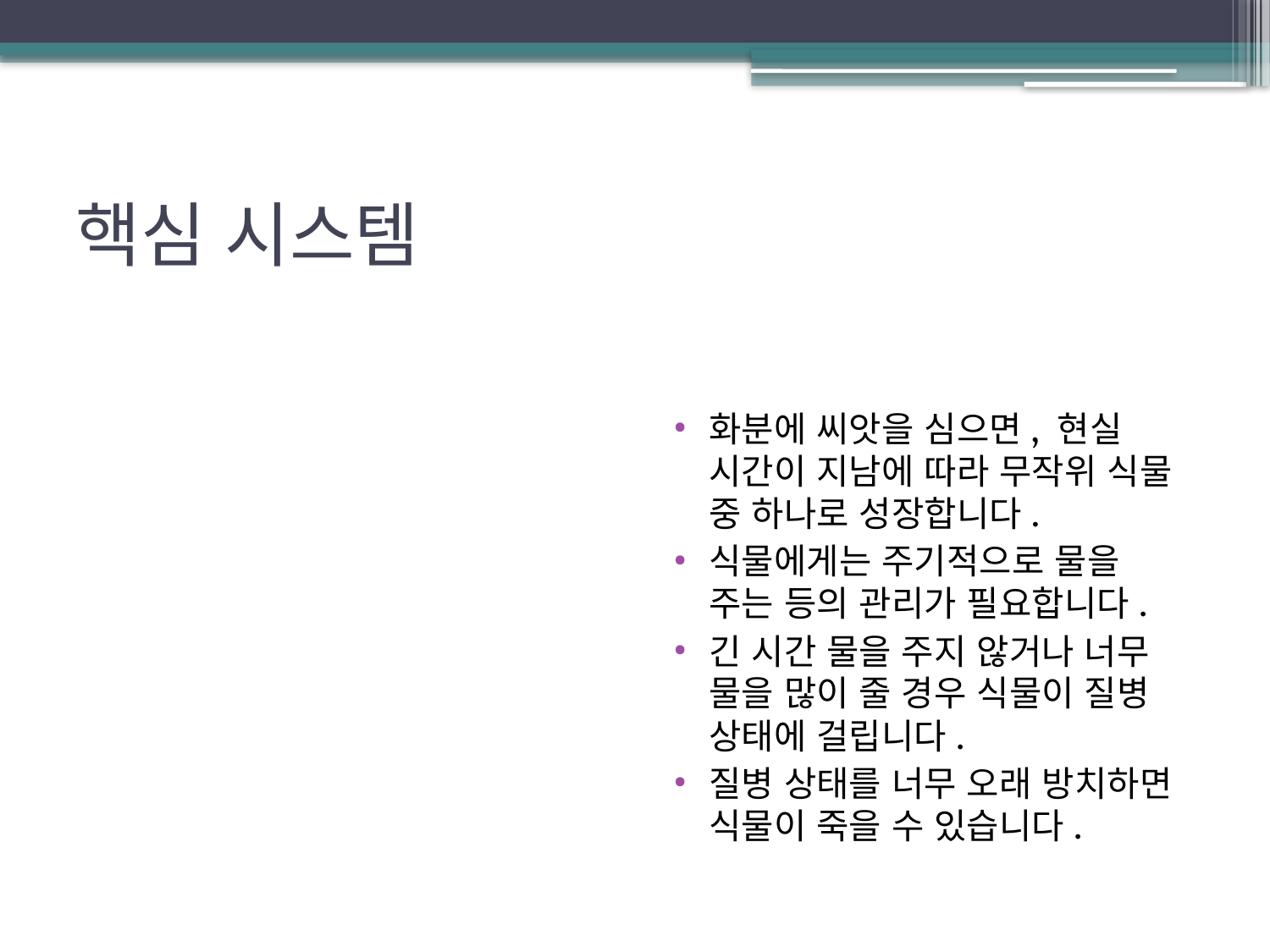

# 핵심 시스템

화분에 씨앗을 심으면, 현실 시간이 지남에 따라 무작위 식물 중 하나로 성장합니다.
식물에게는 주기적으로 물을 주는 등의 관리가 필요합니다.
긴 시간 물을 주지 않거나 너무 물을 많이 줄 경우 식물이 질병 상태에 걸립니다.
질병 상태를 너무 오래 방치하면 식물이 죽을 수 있습니다.